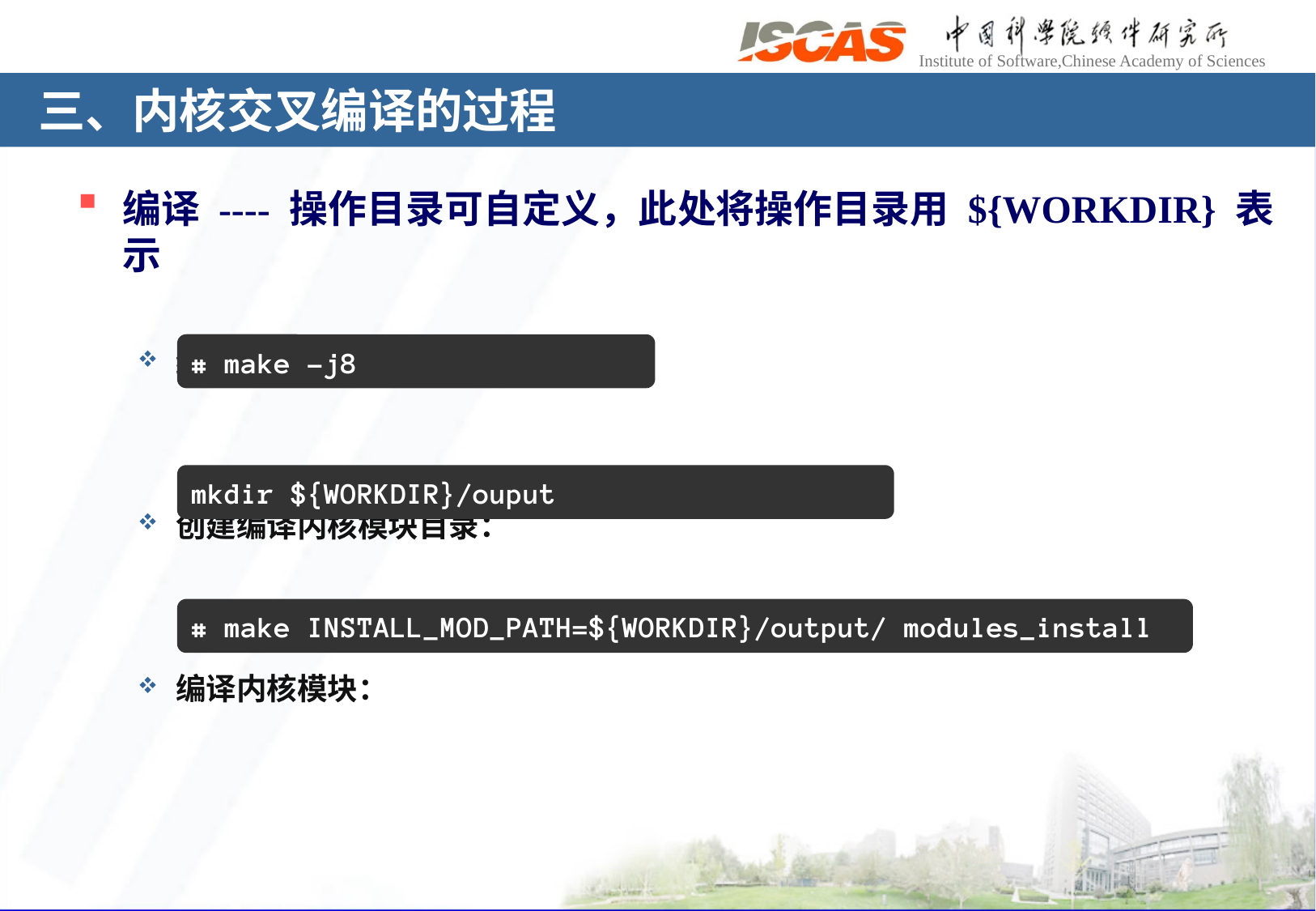

# 三、内核交叉编译的过程
编译 ---- 操作目录可自定义，此处将操作目录用 ${WORKDIR} 表示

编译内核：

创建编译内核模块目录：

编译内核模块：

# make -j8
mkdir ${WORKDIR}/ouput
# make INSTALL_MOD_PATH=${WORKDIR}/output/ modules_install